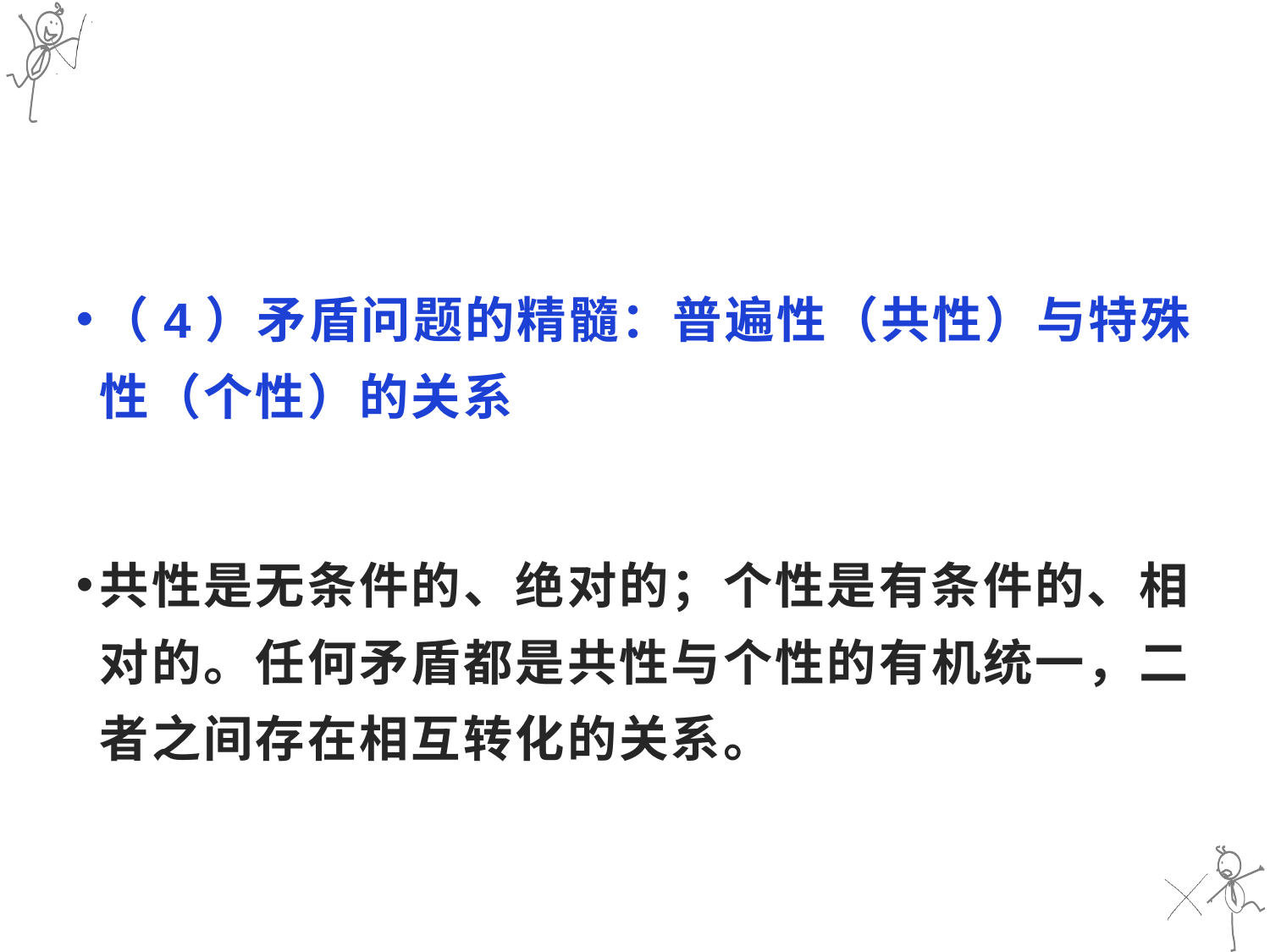

（4）矛盾问题的精髓：普遍性（共性）与特殊性（个性）的关系

共性是无条件的、绝对的；个性是有条件的、相对的。任何矛盾都是共性与个性的有机统一，二者之间存在相互转化的关系。